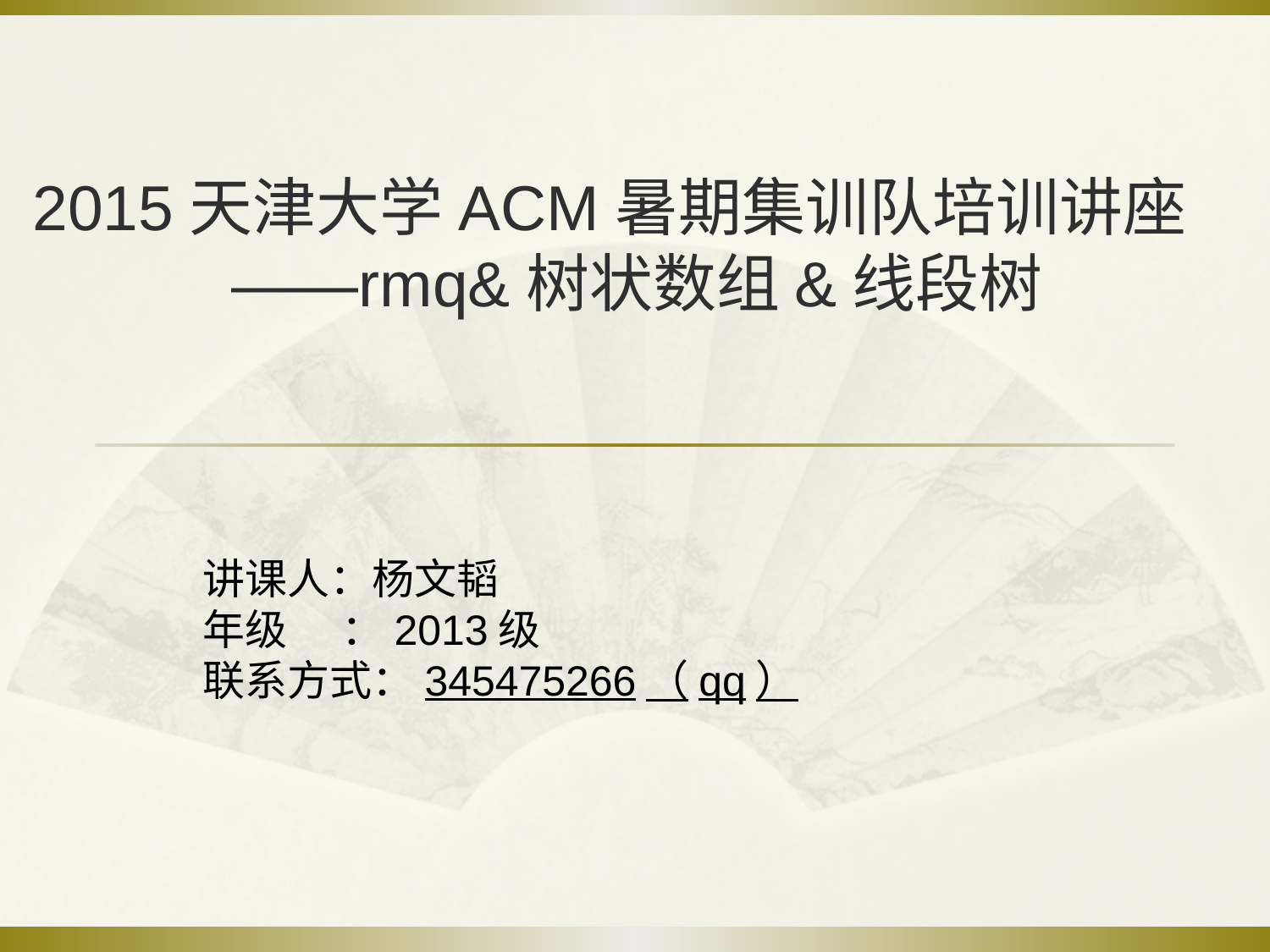

2015天津大学ACM暑期集训队培训讲座
——rmq&树状数组&线段树
讲课人：杨文韬
年级    ：2013级
联系方式：345475266（qq）